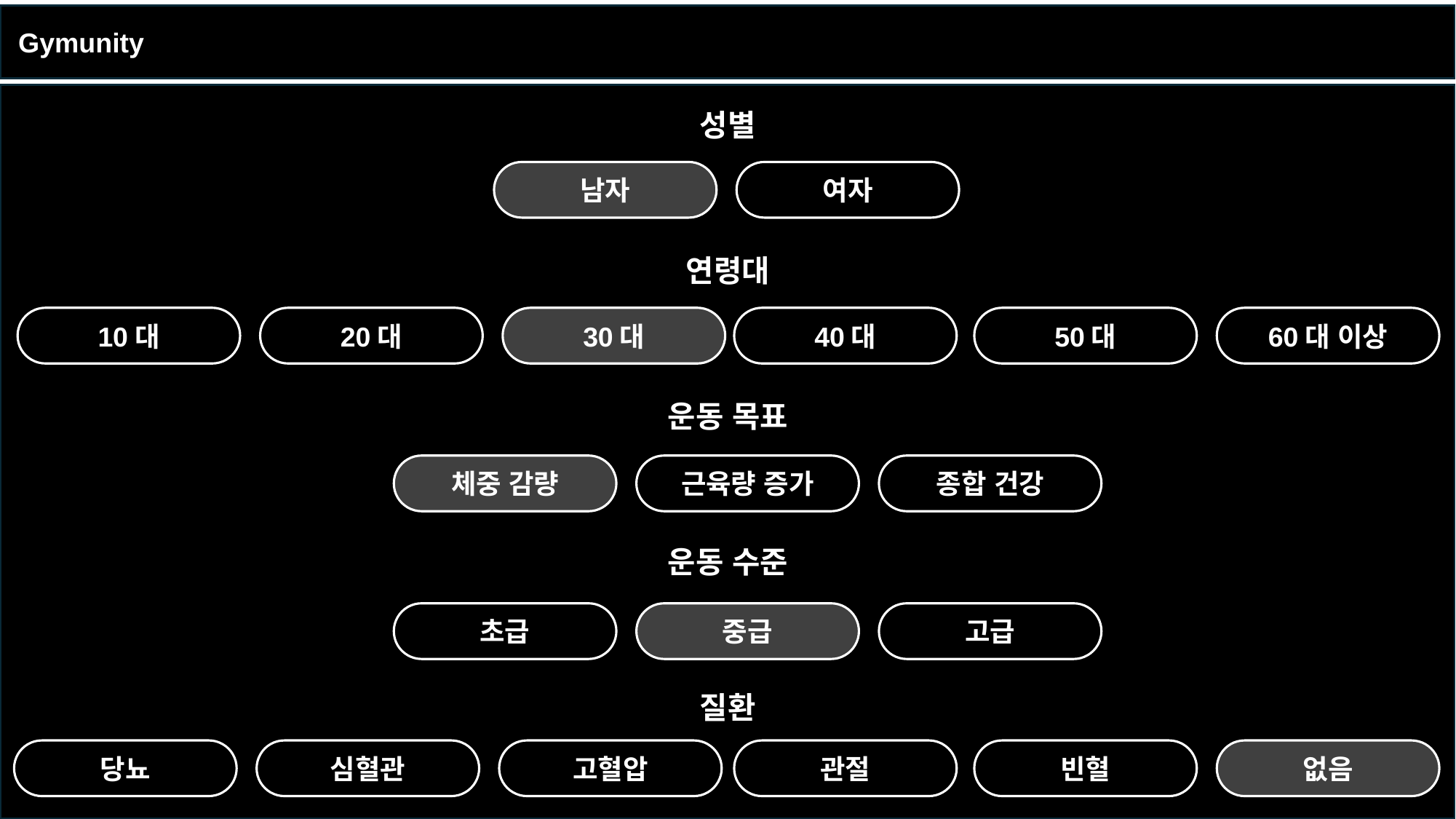

Gymunity
성별

연령대

운동 목표

운동 수준

질환

남자
여자
10대
20대
30대
40대
50대
60대 이상
체중 감량
근육량 증가
종합 건강
초급
중급
고급
당뇨
심혈관
고혈압
관절
빈혈
없음